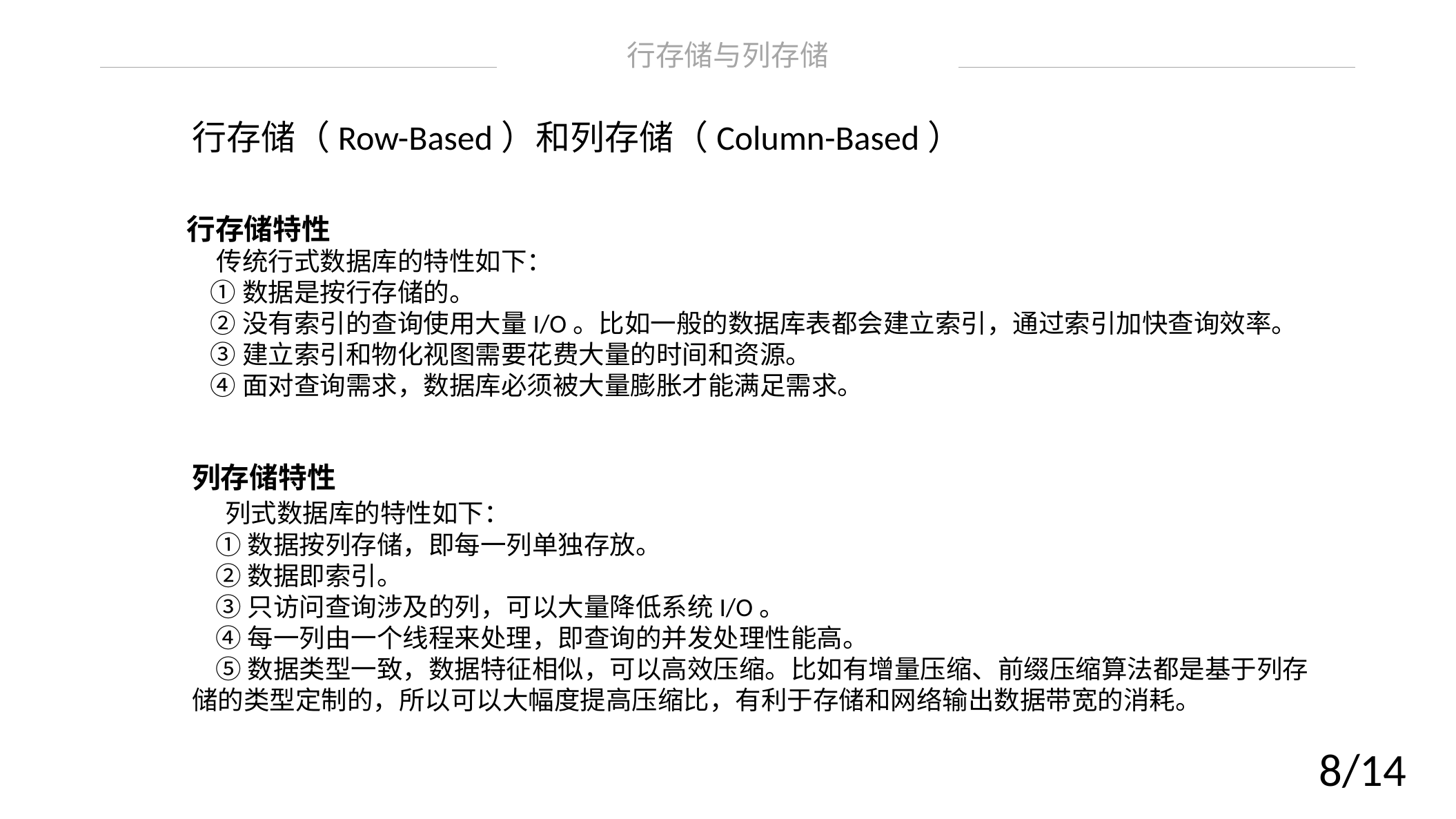

行存储与列存储
行存储（Row-Based）和列存储（Column-Based）

行存储特性
    传统行式数据库的特性如下：
    ①数据是按行存储的。
    ②没有索引的查询使用大量I/O。比如一般的数据库表都会建立索引，通过索引加快查询效率。
    ③建立索引和物化视图需要花费大量的时间和资源。
    ④面对查询需求，数据库必须被大量膨胀才能满足需求。

列存储特性
    列式数据库的特性如下：
    ①数据按列存储，即每一列单独存放。
    ②数据即索引。
    ③只访问查询涉及的列，可以大量降低系统I/O。
    ④每一列由一个线程来处理，即查询的并发处理性能高。
    ⑤数据类型一致，数据特征相似，可以高效压缩。比如有增量压缩、前缀压缩算法都是基于列存储的类型定制的，所以可以大幅度提高压缩比，有利于存储和网络输出数据带宽的消耗。

8/14